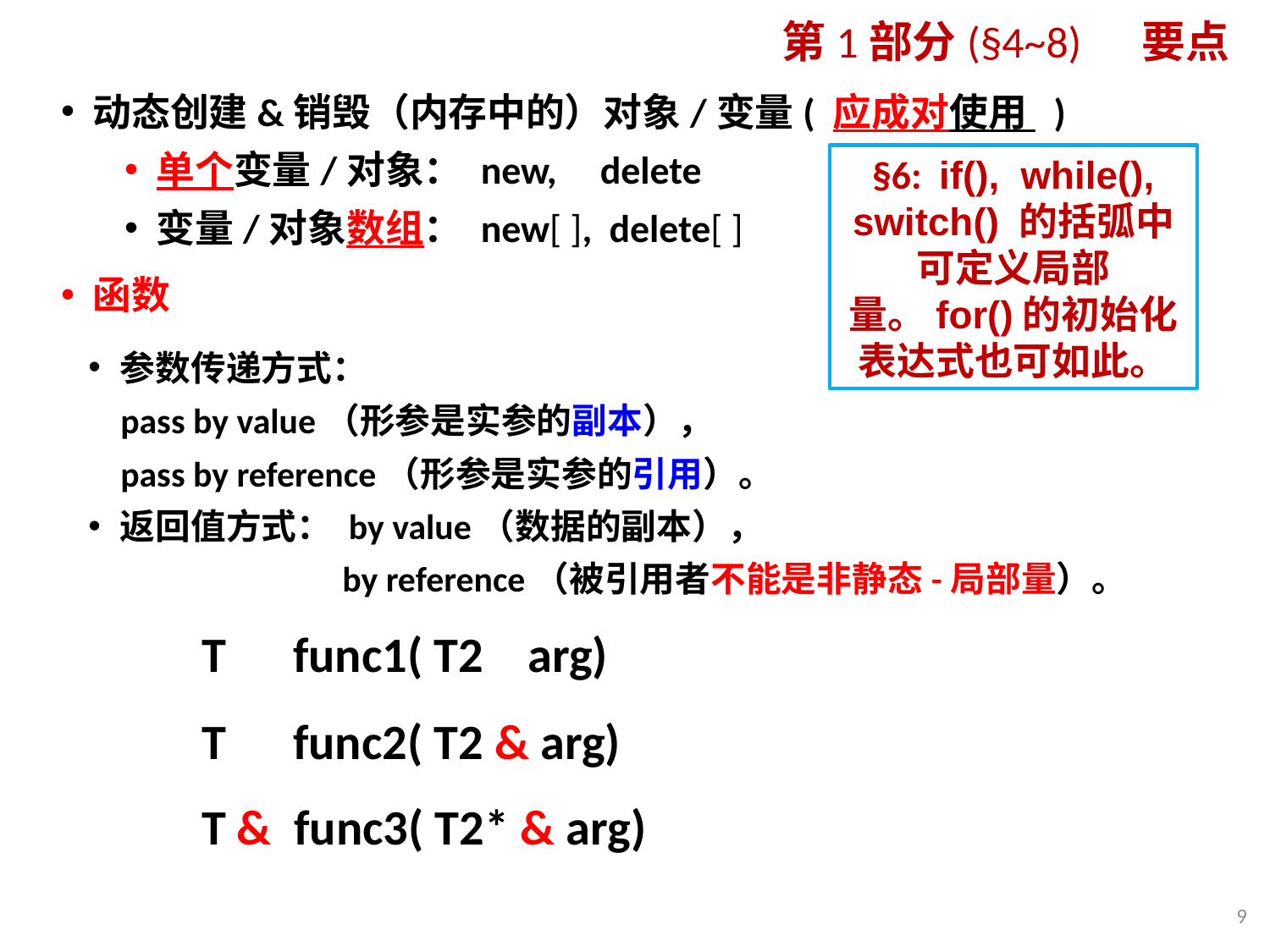

# 第1部分(§4~8)     要点
动态创建&销毁（内存中的）对象/变量( 应成对使用  )
单个变量/对象： new,     delete
变量/对象数组： new[ ],  delete[ ]
函数
§6:  if(),  while(), switch() 的括弧中可定义局部量。for()的初始化表达式也可如此。
参数传递方式：
    pass by value（形参是实参的副本），
    pass by reference（形参是实参的引用）。
返回值方式： by value（数据的副本），
		by reference（被引用者不能是非静态-局部量）。
 T      func1( T2    arg)
 T      func2( T2 & arg)
 T &  func3( T2* & arg)
9